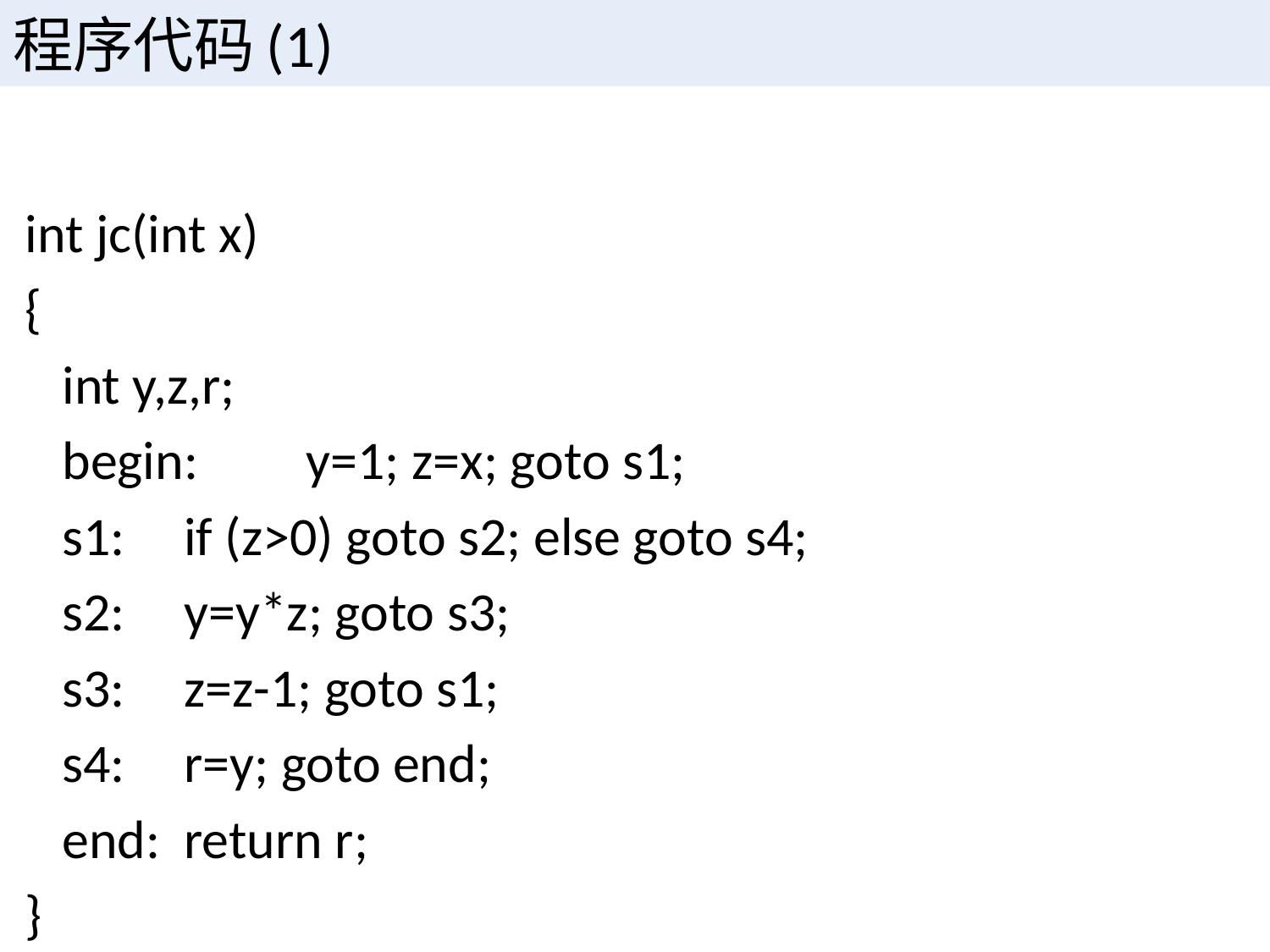

# 程序代码(1)

 int jc(int x)
 {
	int y,z,r;
	begin:	y=1; z=x; goto s1;
	s1: 		if (z>0) goto s2; else goto s4;
	s2:		y=y*z; goto s3;
	s3:		z=z-1; goto s1;
	s4:		r=y; goto end;
	end:	return r;
 }